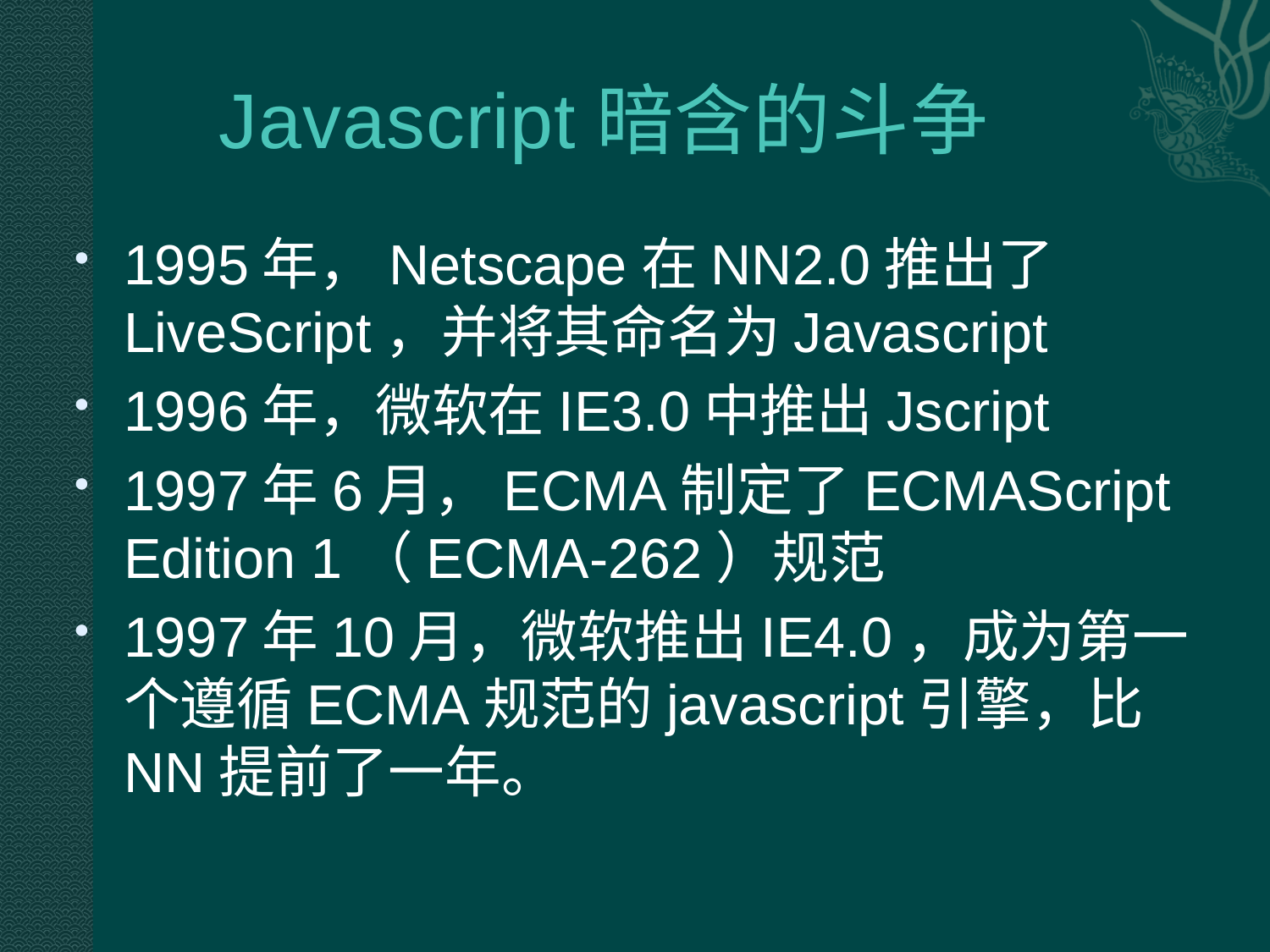

# Javascript暗含的斗争
1995年，Netscape在NN2.0推出了LiveScript，并将其命名为Javascript
1996年，微软在IE3.0中推出Jscript
1997年6月，ECMA制定了ECMAScript Edition 1（ECMA-262）规范
1997年10月，微软推出IE4.0，成为第一个遵循ECMA规范的javascript引擎，比NN提前了一年。